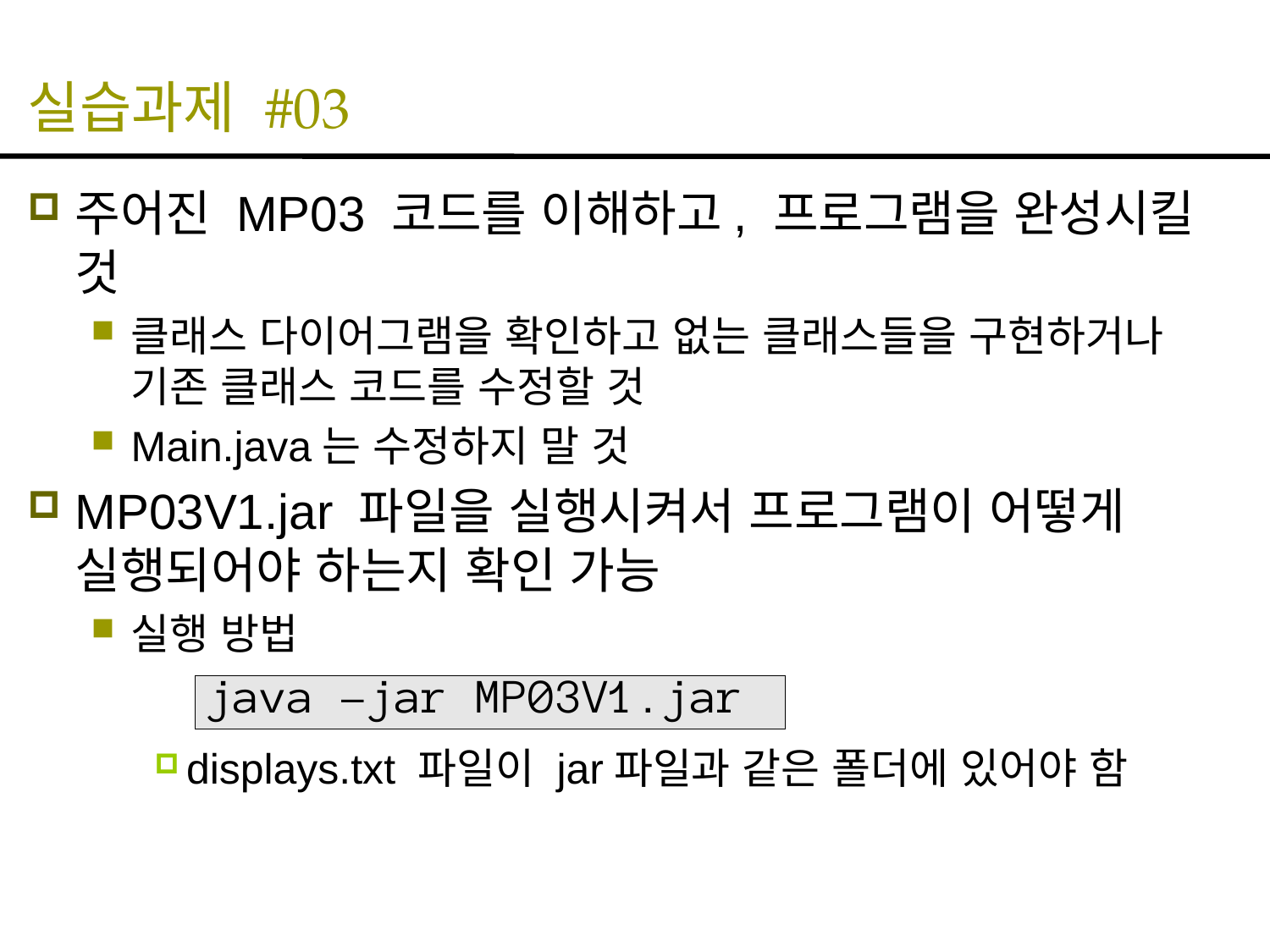

# 실습과제 #03
주어진 MP03 코드를 이해하고, 프로그램을 완성시킬 것
클래스 다이어그램을 확인하고 없는 클래스들을 구현하거나 기존 클래스 코드를 수정할 것
Main.java는 수정하지 말 것
MP03V1.jar 파일을 실행시켜서 프로그램이 어떻게 실행되어야 하는지 확인 가능
실행 방법

displays.txt 파일이 jar파일과 같은 폴더에 있어야 함

java –jar MP03V1.jar